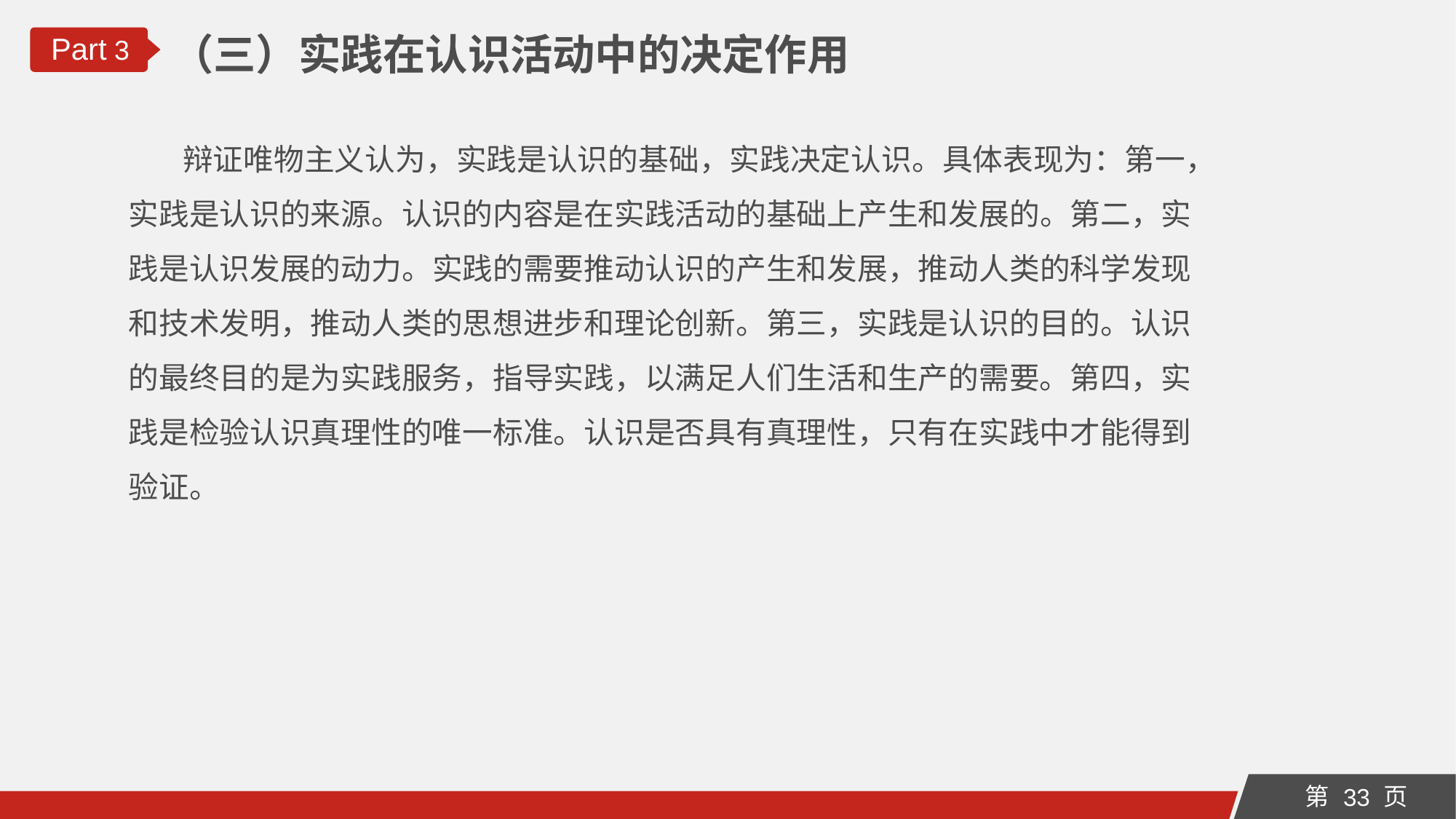

（三）实践在认识活动中的决定作用
Part 3

       辩证唯物主义认为，实践是认识的基础，实践决定认识。具体表现为：第一，
实践是认识的来源。认识的内容是在实践活动的基础上产生和发展的。第二，实
践是认识发展的动力。实践的需要推动认识的产生和发展，推动人类的科学发现
和技术发明，推动人类的思想进步和理论创新。第三，实践是认识的目的。认识
的最终目的是为实践服务，指导实践，以满足人们生活和生产的需要。第四，实
践是检验认识真理性的唯一标准。认识是否具有真理性，只有在实践中才能得到
验证。